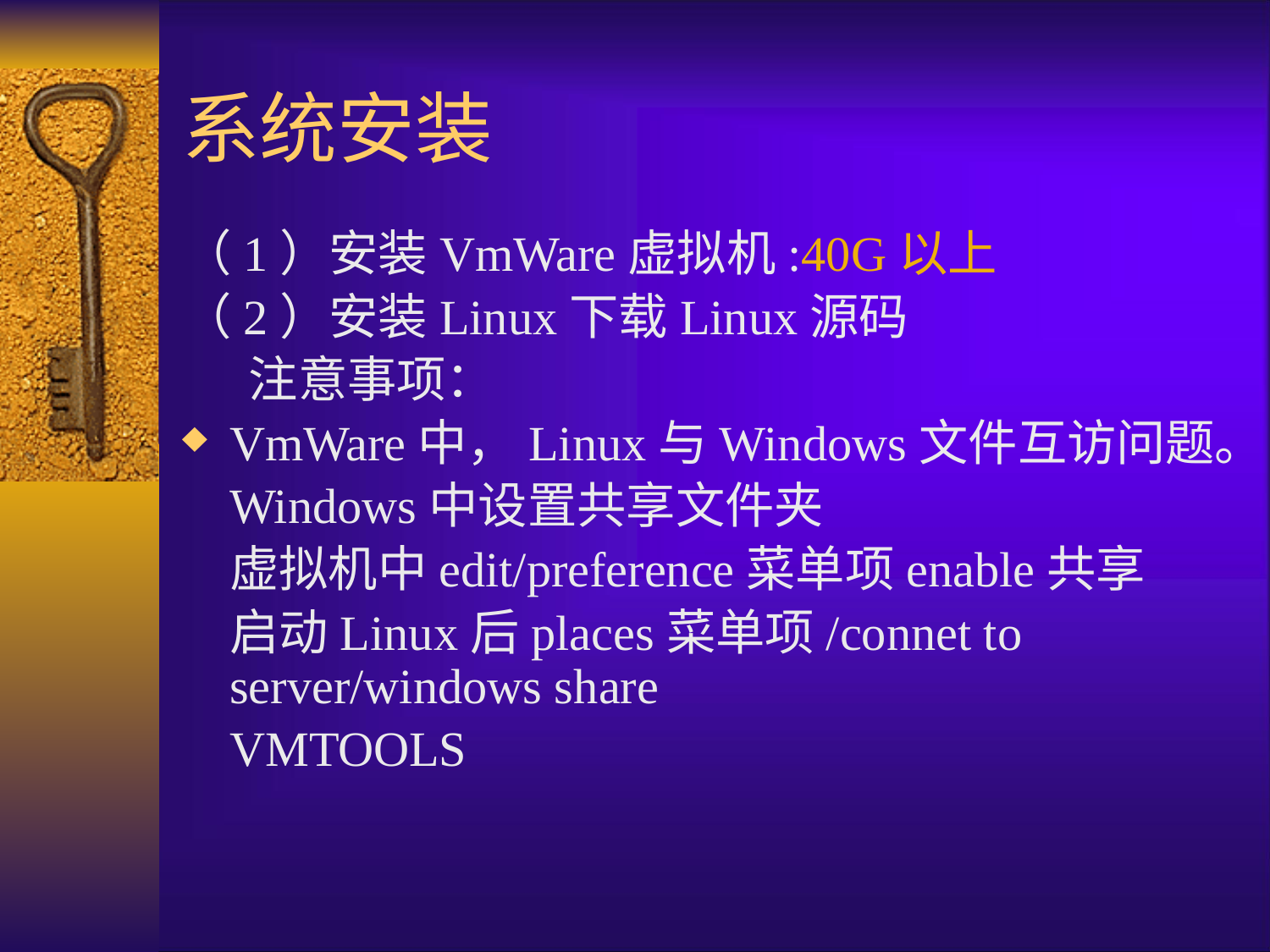

# 系统安装
（1）安装VmWare虚拟机:40G以上
（2）安装Linux下载Linux源码
     注意事项：
VmWare中，Linux与Windows文件互访问题。
	Windows中设置共享文件夹
	虚拟机中edit/preference菜单项enable共享
	启动Linux后places菜单项/connet to server/windows share
	VMTOOLS